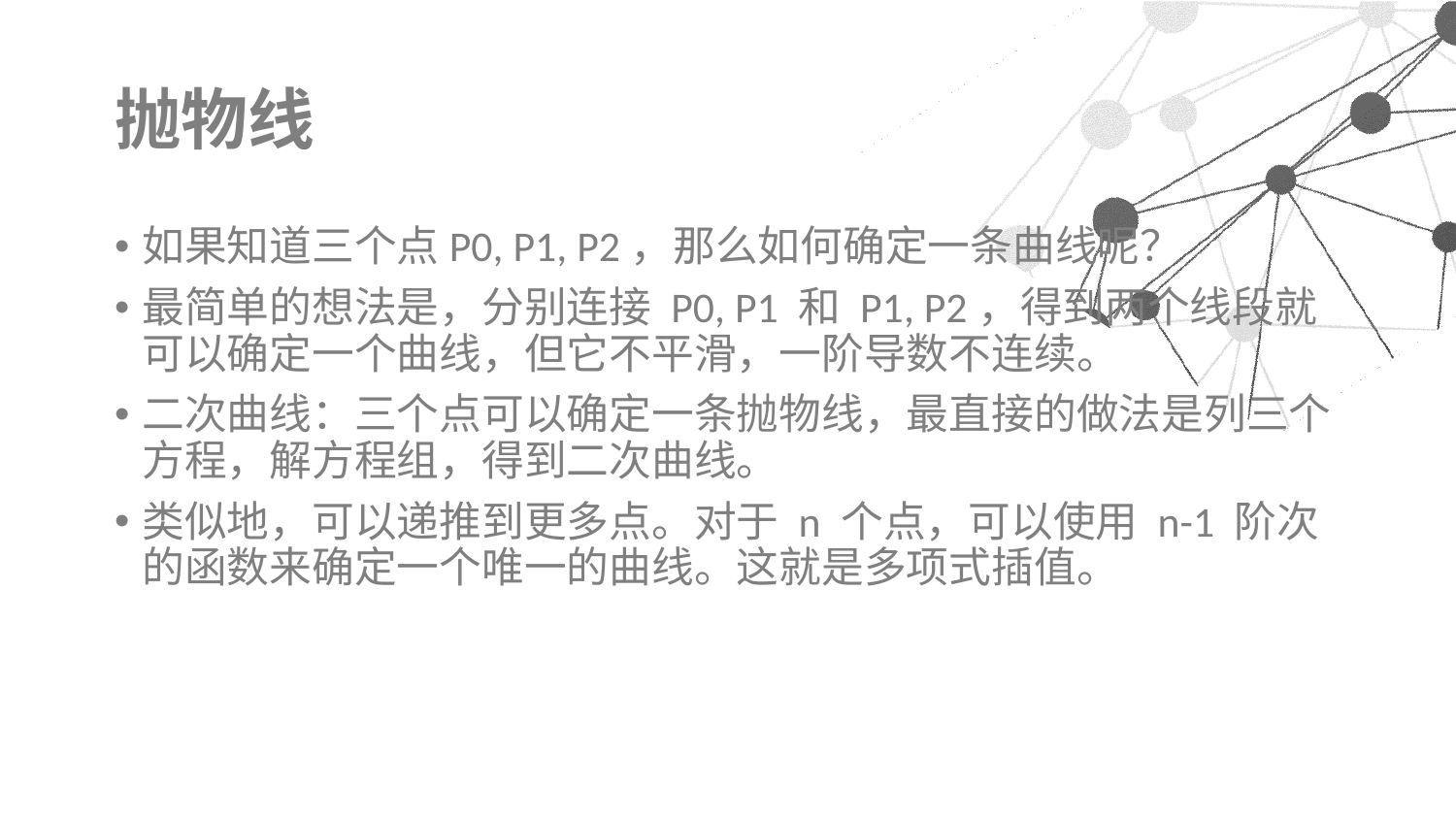

# 抛物线
如果知道三个点P0, P1, P2，那么如何确定一条曲线呢？
最简单的想法是，分别连接 P0, P1 和 P1, P2，得到两个线段就可以确定一个曲线，但它不平滑，一阶导数不连续。
二次曲线：三个点可以确定一条抛物线，最直接的做法是列三个方程，解方程组，得到二次曲线。
类似地，可以递推到更多点。对于 n 个点，可以使用 n-1 阶次的函数来确定一个唯一的曲线。这就是多项式插值。